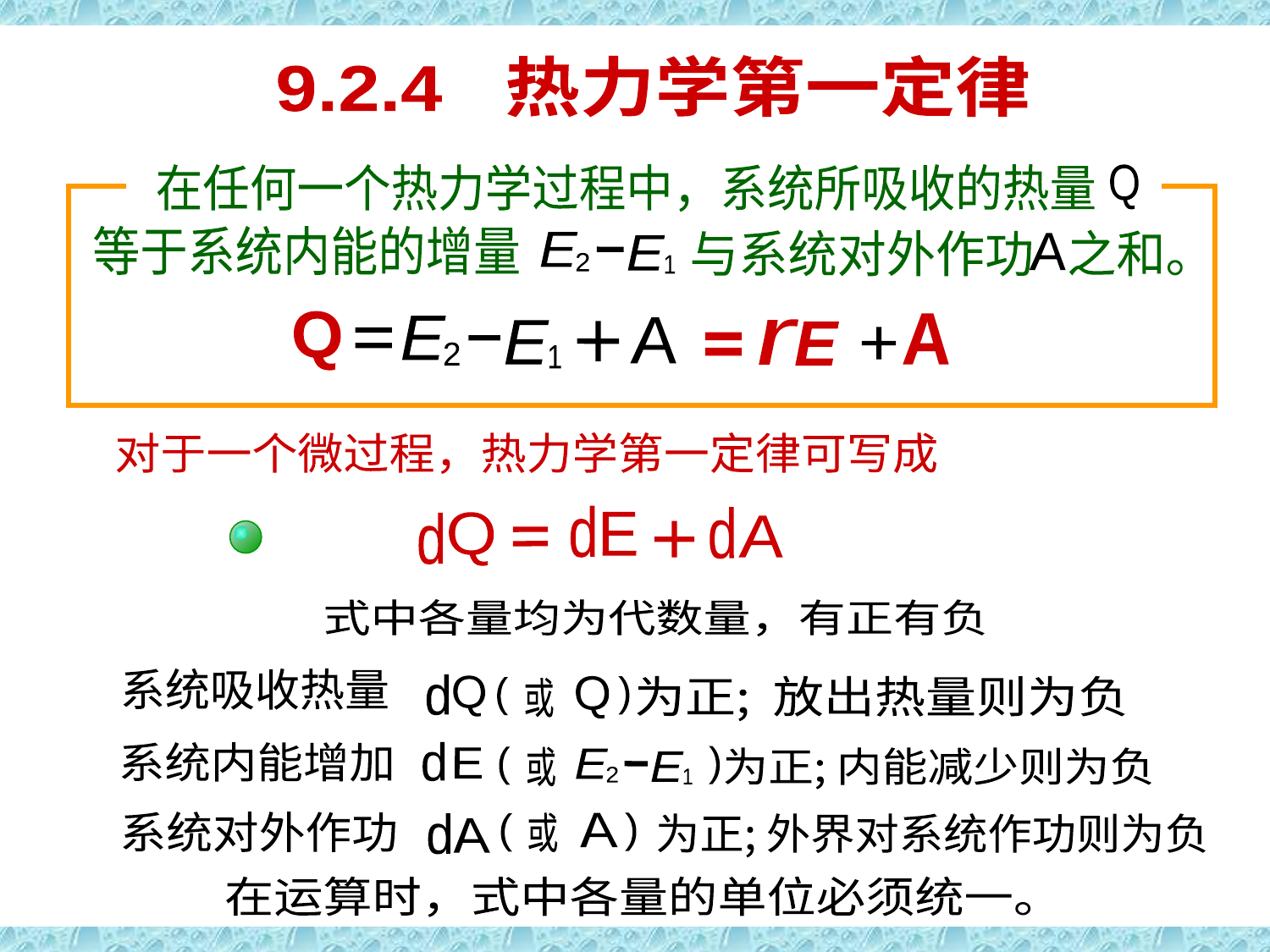

续
9.2.4   热力学第一定律
在任何一个热力学过程中，系统所吸收的热量
Q
等于系统内能的增量
与系统对外作功   之和。
E
E

2
1
A

Q
A
E
E

2
1
A
r

E

+
对于一个微过程，热力学第一定律可写成
d
E
d
A
Q
d

式中各量均为代数量，有正有负
系统吸收热量
d
Q
为正;  放出热量则为负
Q
(
(
或
d
系统内能增加
(
(
或
E
为正; 内能减少则为负
E
E

2
1
系统对外作功
或
(
A
(
d
A
为正; 外界对系统作功则为负
在运算时，式中各量的单位必须统一。